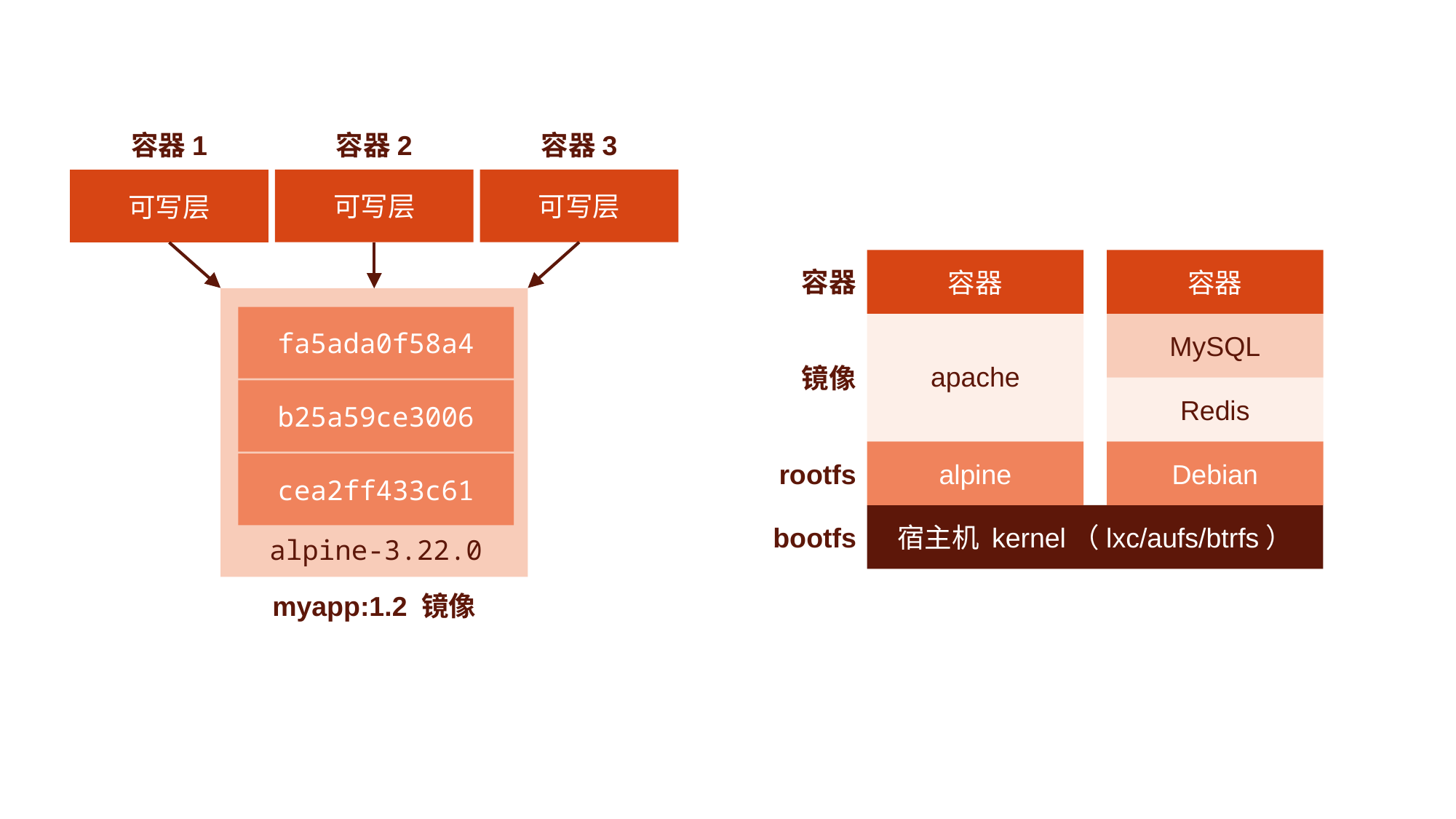

容器2
可写层
容器3
可写层
容器1
可写层

fa5ada0f58a4
b25a59ce3006
cea2ff433c61
alpine-3.22.0
myapp:1.2 镜像
容器
容器
容器
apache
MySQL
镜像
Redis
alpine
Debian
rootfs
宿主机 kernel（lxc/aufs/btrfs）
bootfs